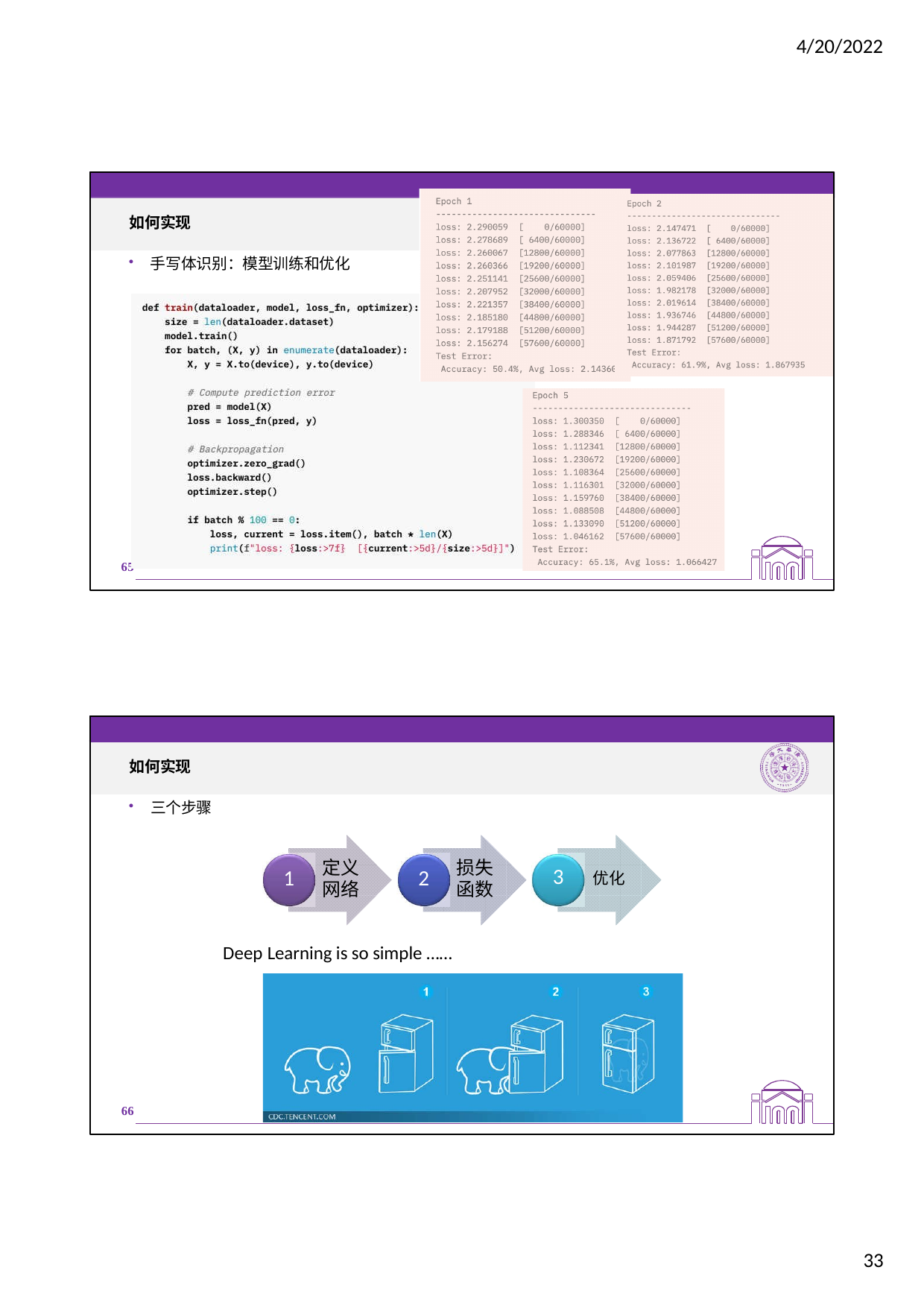

4/20/2022

如何实现

手写体识别：模型训练和优化

65

如何实现

三个步骤

定义 网络
损失 函数
1
2
3	优化
Deep Learning is so simple ……

66

33